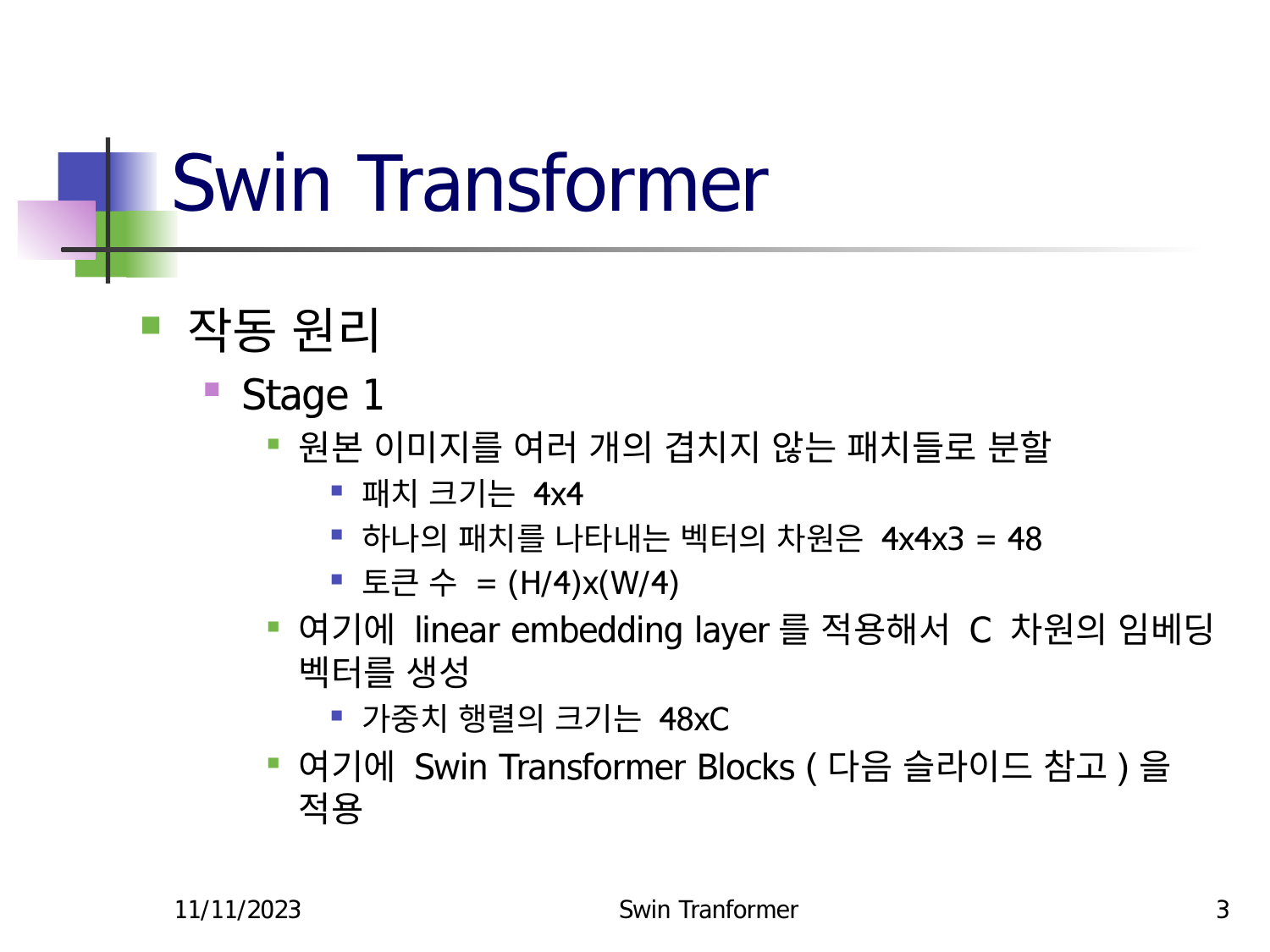

# Swin Transformer
작동 원리
Stage 1
원본 이미지를 여러 개의 겹치지 않는 패치들로 분할
패치 크기는 4x4
하나의 패치를 나타내는 벡터의 차원은 4x4x3 = 48
토큰 수 = (H/4)x(W/4)
여기에 linear embedding layer를 적용해서 C 차원의 임베딩 벡터를 생성
가중치 행렬의 크기는 48xC
여기에 Swin Transformer Blocks (다음 슬라이드 참고)을 적용
11/11/2023
Swin Tranformer
3